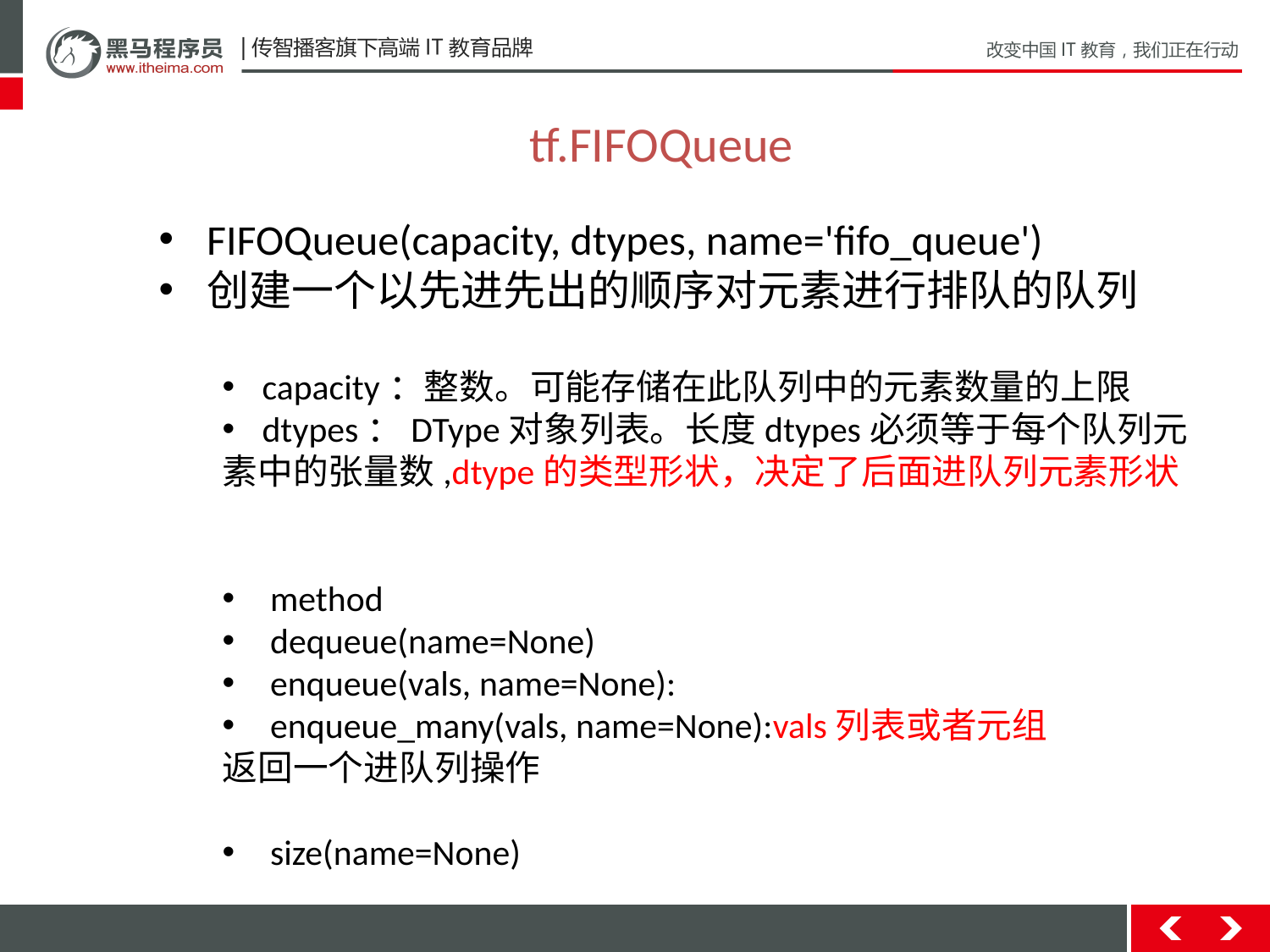

tf.FIFOQueue
FIFOQueue(capacity, dtypes, name='fifo_queue')
创建一个以先进先出的顺序对元素进行排队的队列

capacity：整数。可能存储在此队列中的元素数量的上限
dtypes：DType对象列表。长度dtypes必须等于每个队列元
素中的张量数,dtype的类型形状，决定了后面进队列元素形状

method
dequeue(name=None)
enqueue(vals, name=None):
enqueue_many(vals, name=None):vals列表或者元组
返回一个进队列操作

size(name=None)